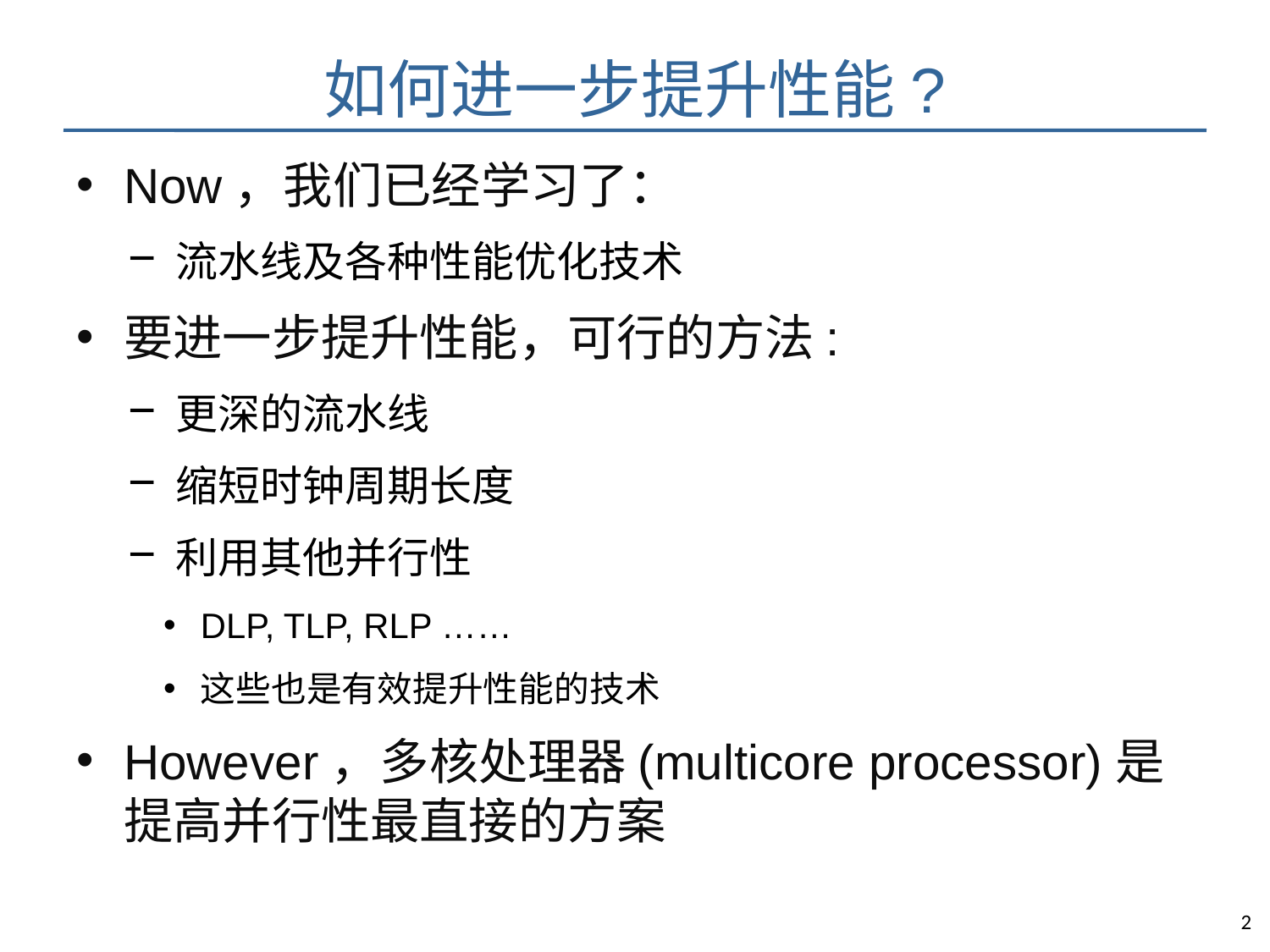

# 如何进一步提升性能?
Now，我们已经学习了：
流水线及各种性能优化技术
要进一步提升性能，可行的方法:
更深的流水线
缩短时钟周期长度
利用其他并行性
DLP, TLP, RLP ……
这些也是有效提升性能的技术
However，多核处理器(multicore processor)是提高并行性最直接的方案
2